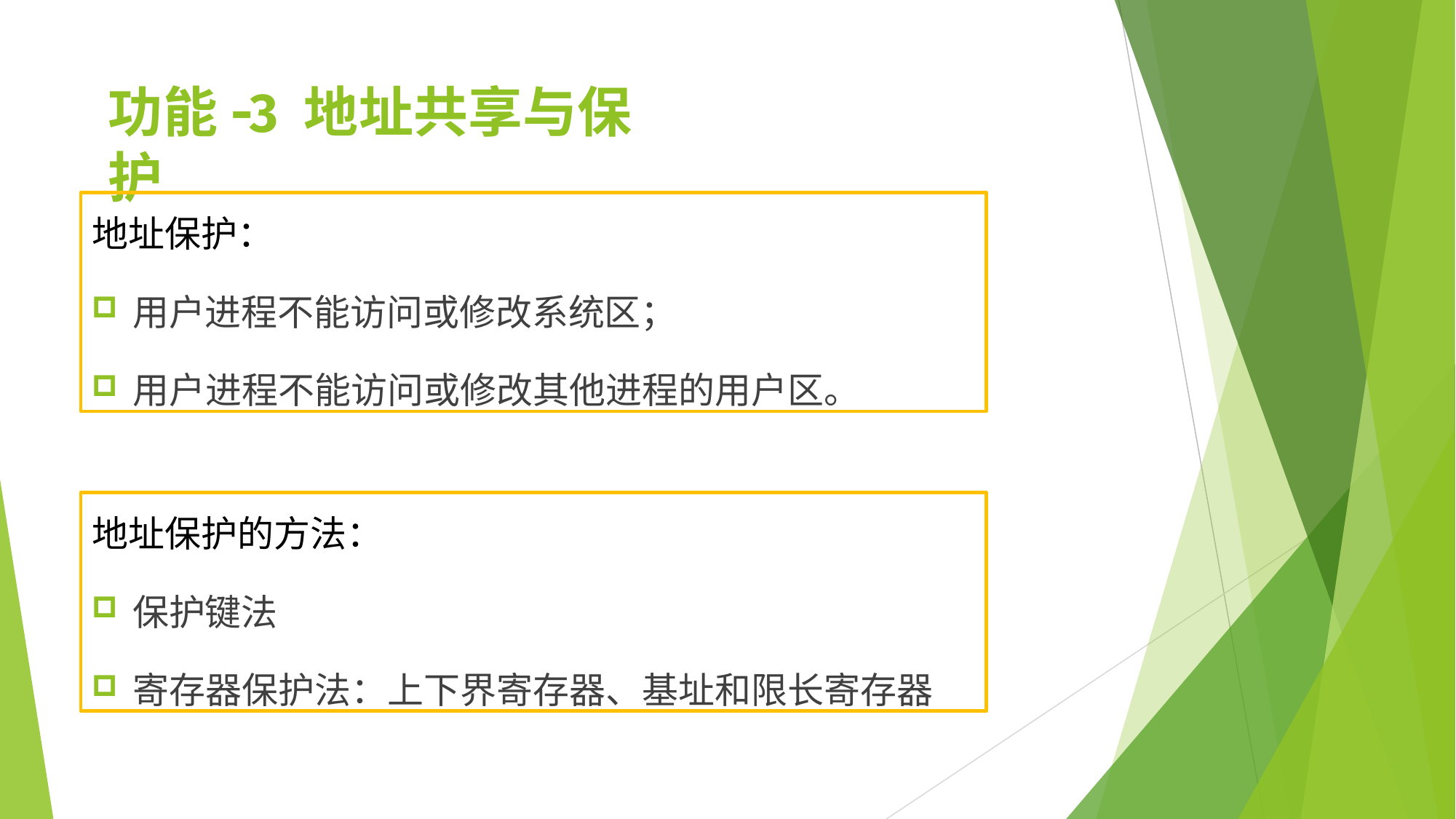

# 功能-3 地址共享与保护
地址保护：

用户进程不能访问或修改系统区；

用户进程不能访问或修改其他进程的用户区。
地址保护的方法：

保护键法

寄存器保护法：上下界寄存器、基址和限长寄存器